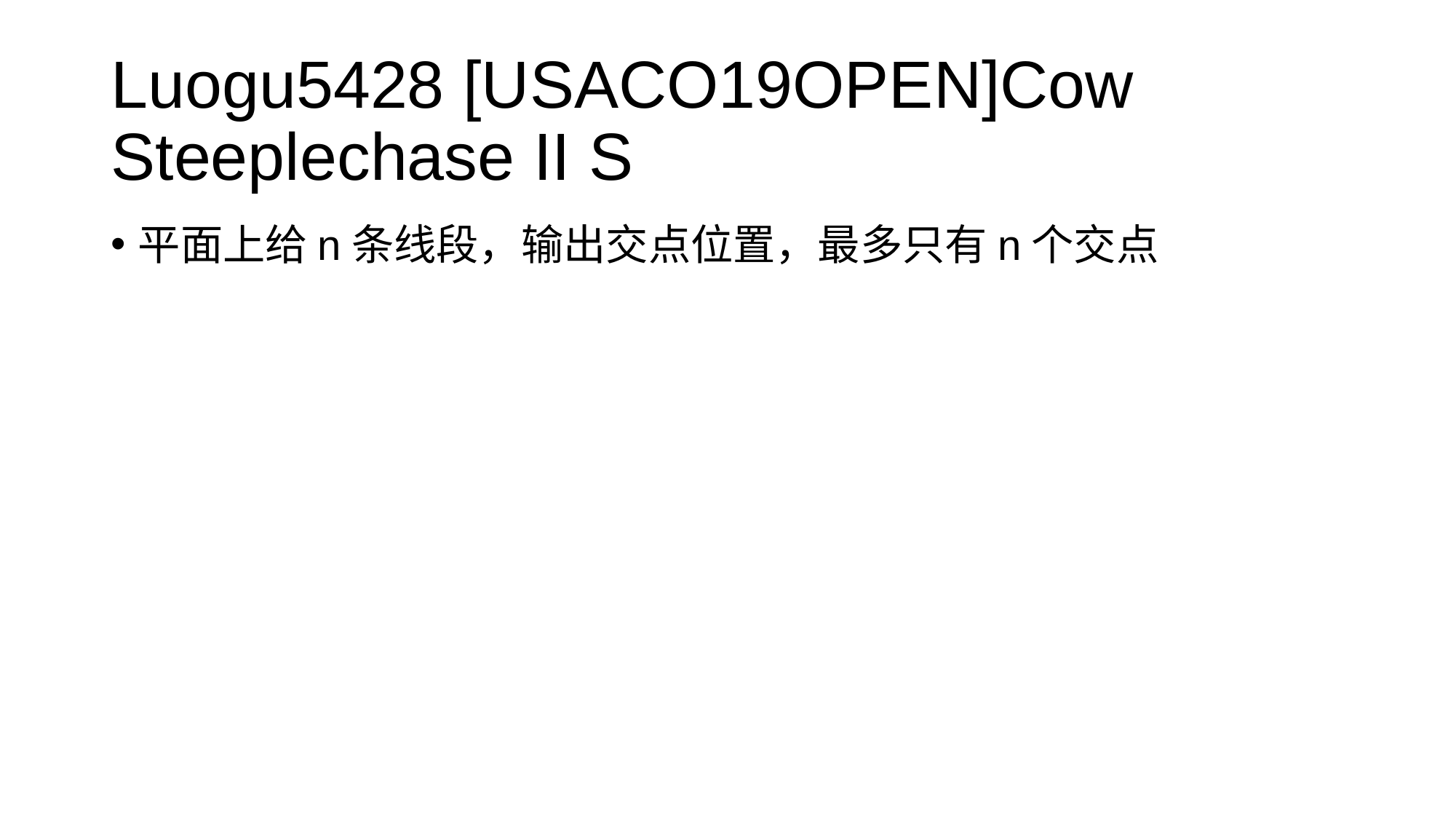

# Luogu5428 [USACO19OPEN]Cow Steeplechase II S
平面上给n条线段，输出交点位置，最多只有n个交点